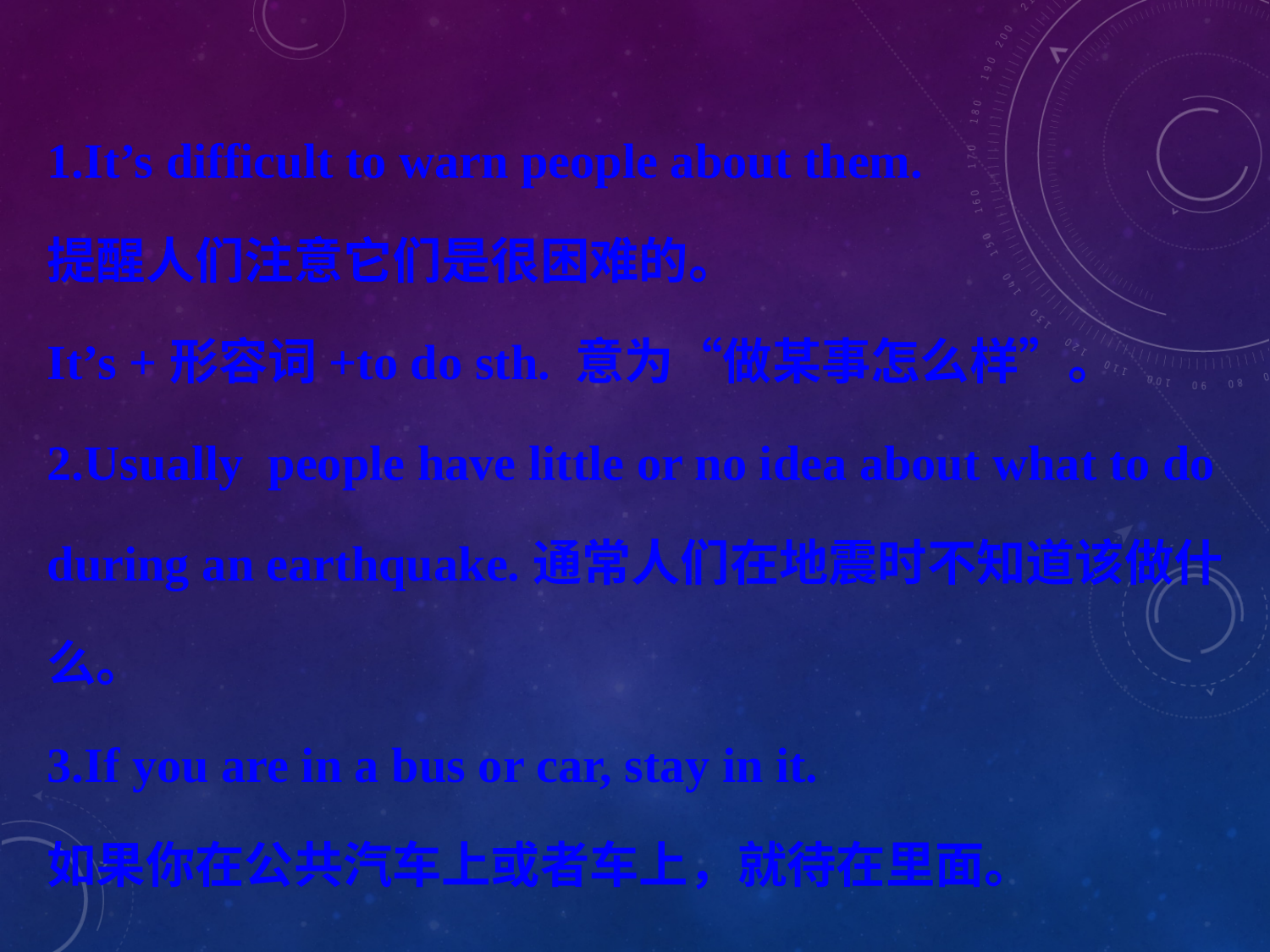

1.It’s difficult to warn people about them.
提醒人们注意它们是很困难的。
It’s +形容词+to do sth. 意为“做某事怎么样”。
2.Usually  people have little or no idea about what to do during an earthquake.通常人们在地震时不知道该做什么。
3.If you are in a bus or car, stay in it.
如果你在公共汽车上或者车上，就待在里面。